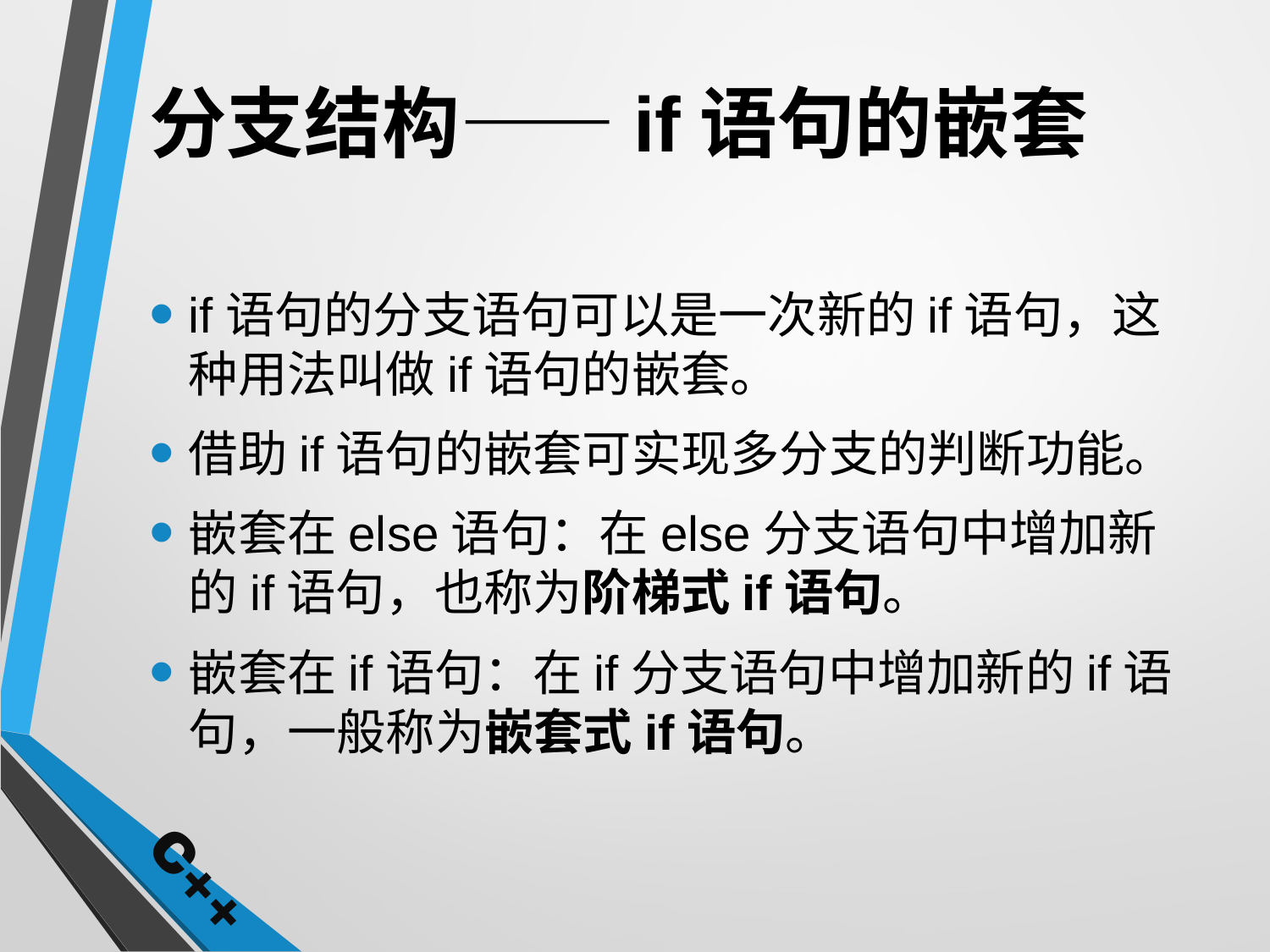

# 分支结构——if语句的嵌套
if语句的分支语句可以是一次新的if语句，这种用法叫做if语句的嵌套。
借助if语句的嵌套可实现多分支的判断功能。
嵌套在else语句：在else分支语句中增加新的if语句，也称为阶梯式if语句。
嵌套在if语句：在if分支语句中增加新的if语句，一般称为嵌套式if语句。